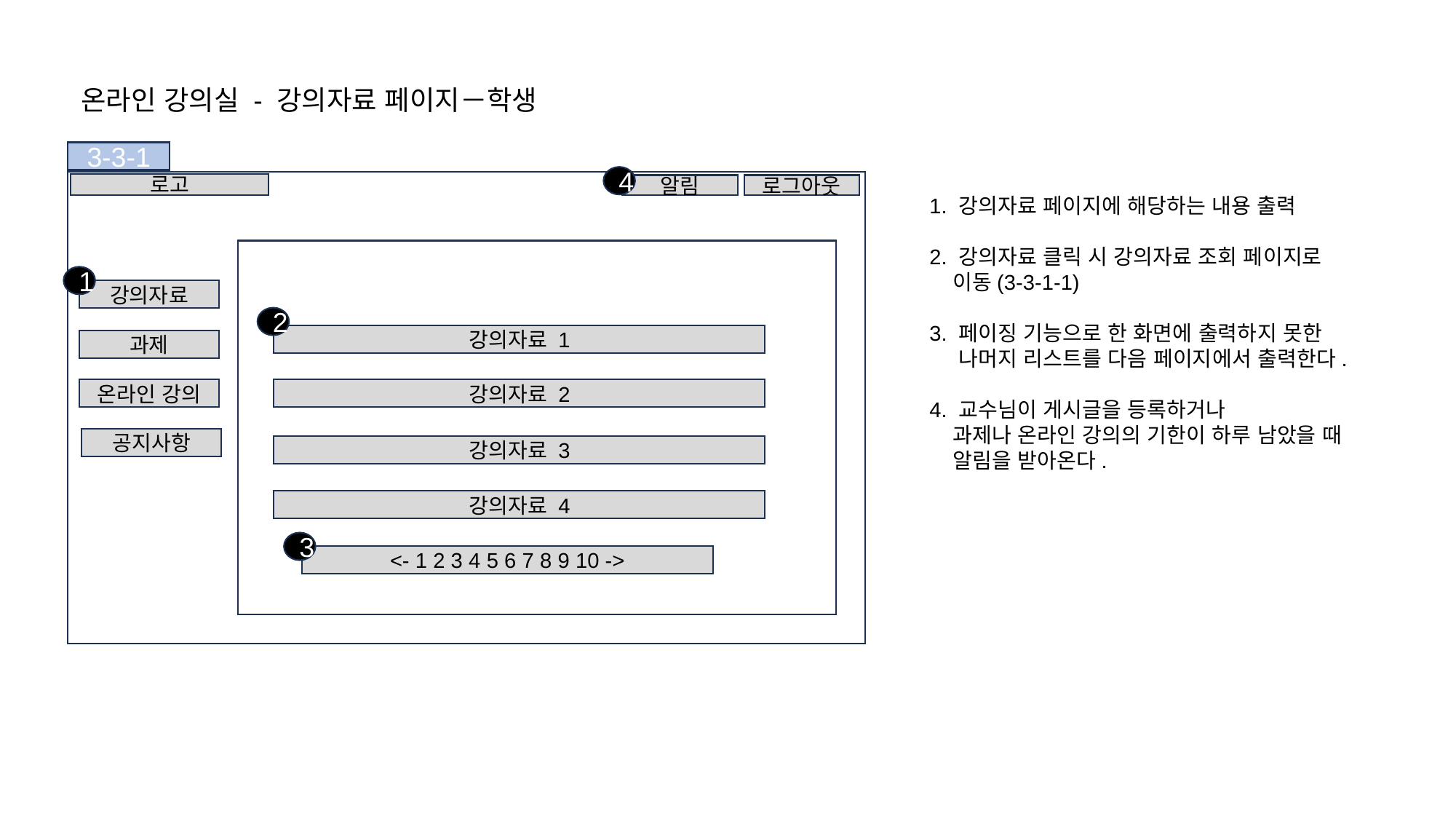

온라인 강의실 - 강의자료 페이지－학생
3-3-1
4

로고
알림
로그아웃
1. 강의자료 페이지에 해당하는 내용 출력

2. 강의자료 클릭 시 강의자료 조회 페이지로
   이동(3-3-1-1)

3. 페이징 기능으로 한 화면에 출력하지 못한
    나머지 리스트를 다음 페이지에서 출력한다.

4. 교수님이 게시글을 등록하거나
   과제나 온라인 강의의 기한이 하루 남았을 때
   알림을 받아온다.

1
강의자료
2
강의자료 1
과제
온라인 강의
강의자료 2
공지사항
강의자료 3
강의자료 4
3
<- 1 2 3 4 5 6 7 8 9 10 ->